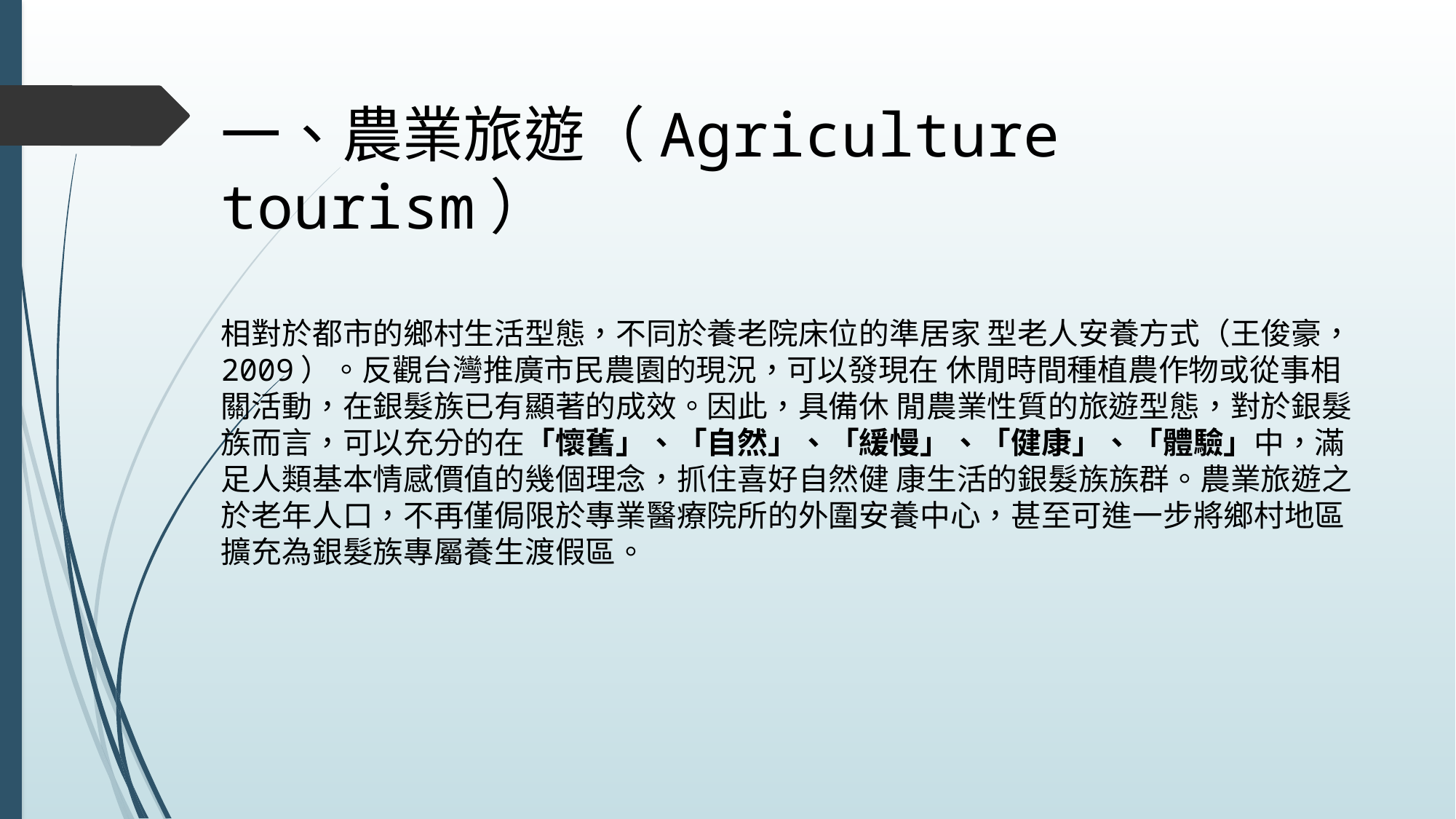

一、農業旅遊（Agriculture tourism）

相對於都市的鄉村生活型態，不同於養老院床位的準居家 型老人安養方式（王俊豪，2009）。反觀台灣推廣市民農園的現況，可以發現在 休閒時間種植農作物或從事相關活動，在銀髮族已有顯著的成效。因此，具備休 閒農業性質的旅遊型態，對於銀髮族而言，可以充分的在「懷舊」、「自然」、「緩慢」、「健康」、「體驗」中，滿足人類基本情感價值的幾個理念，抓住喜好自然健 康生活的銀髮族族群。農業旅遊之於老年人口，不再僅侷限於專業醫療院所的外圍安養中心，甚至可進一步將鄉村地區擴充為銀髮族專屬養生渡假區。